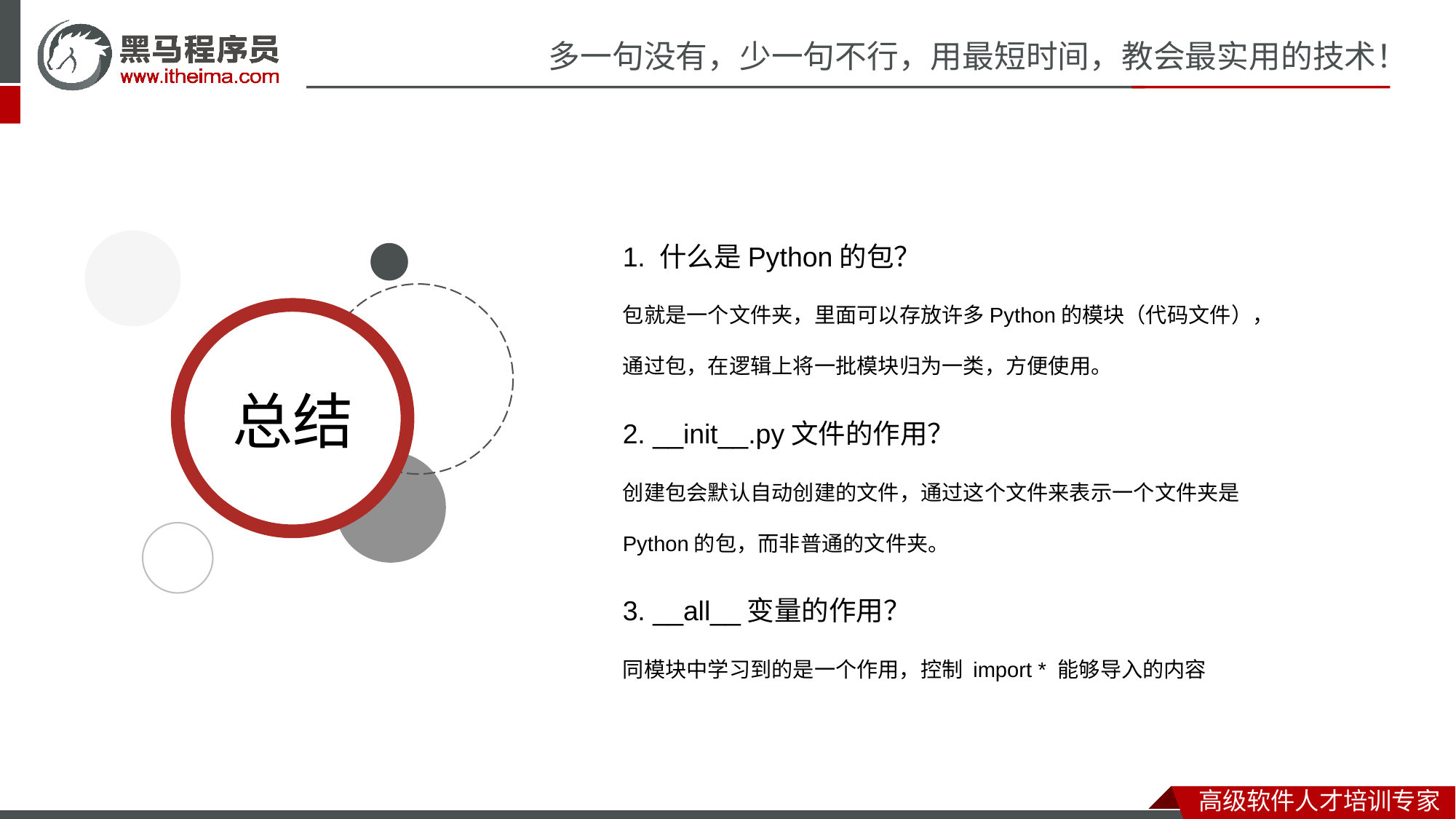

1. 什么是Python的包？
包就是一个文件夹，里面可以存放许多Python的模块（代码文件），通过包，在逻辑上将一批模块归为一类，方便使用。
2. __init__.py文件的作用？
创建包会默认自动创建的文件，通过这个文件来表示一个文件夹是Python的包，而非普通的文件夹。
3. __all__变量的作用？
同模块中学习到的是一个作用，控制 import * 能够导入的内容